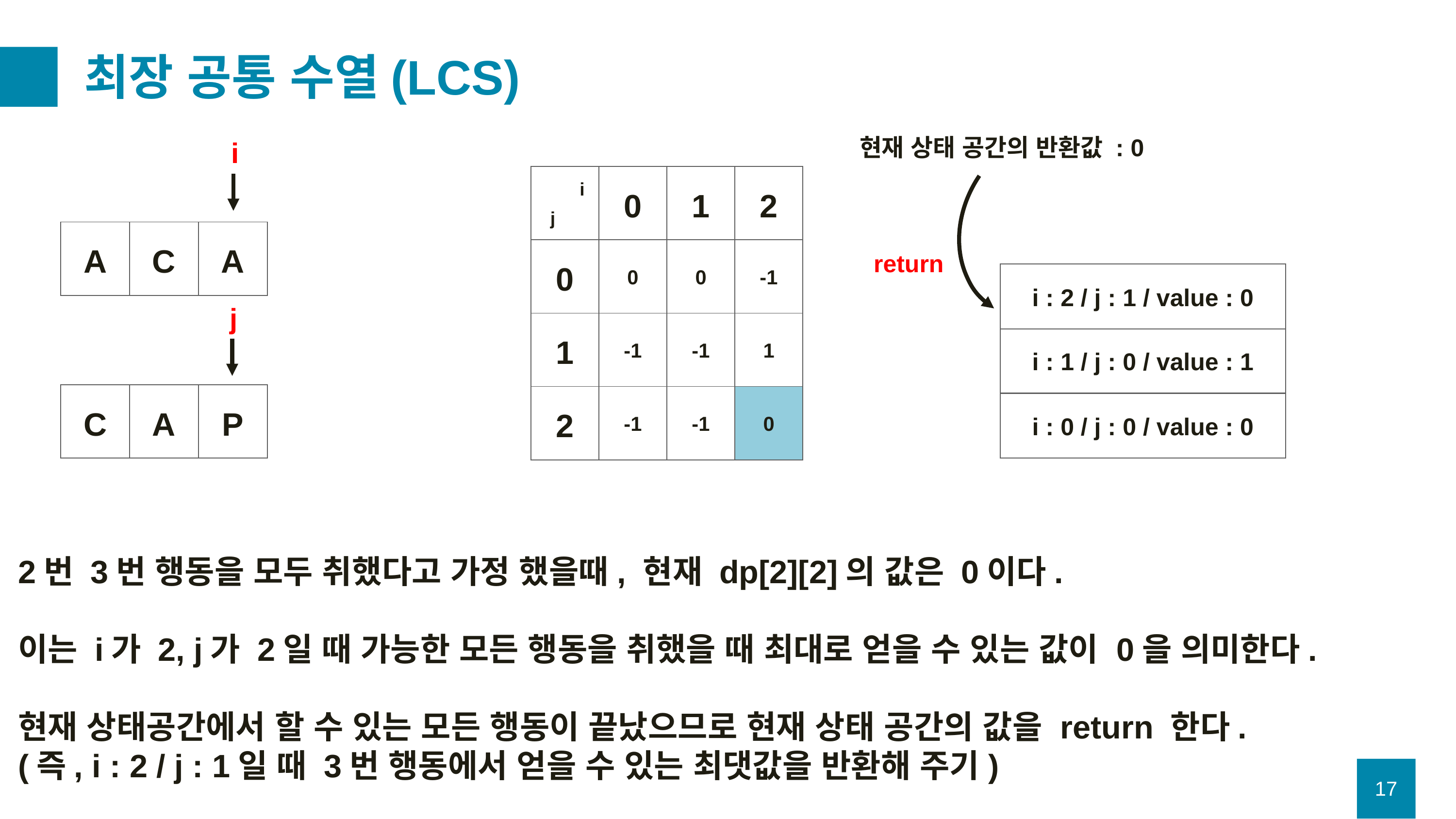

# 최장 공통 수열(LCS)

현재 상태 공간의 반환값 : 0
i
|  | 0 | 1 | 2 |
| --- | --- | --- | --- |
| 0 | 0 | 0 | -1 |
| 1 | -1 | -1 | 1 |
| 2 | -1 | -1 | 0 |
i
j
| A | C | A |
| --- | --- | --- |
return
i : 2 / j : 1 / value : 0
j
i : 1 / j : 0 / value : 1
| C | A | P |
| --- | --- | --- |
i : 0 / j : 0 / value : 0
2번 3번 행동을 모두 취했다고 가정 했을때, 현재 dp[2][2]의 값은 0이다.

이는 i가 2, j가 2일 때 가능한 모든 행동을 취했을 때 최대로 얻을 수 있는 값이 0을 의미한다.

현재 상태공간에서 할 수 있는 모든 행동이 끝났으므로 현재 상태 공간의 값을 return 한다.
(즉, i : 2 / j : 1일 때 3번 행동에서 얻을 수 있는 최댓값을 반환해 주기)
17